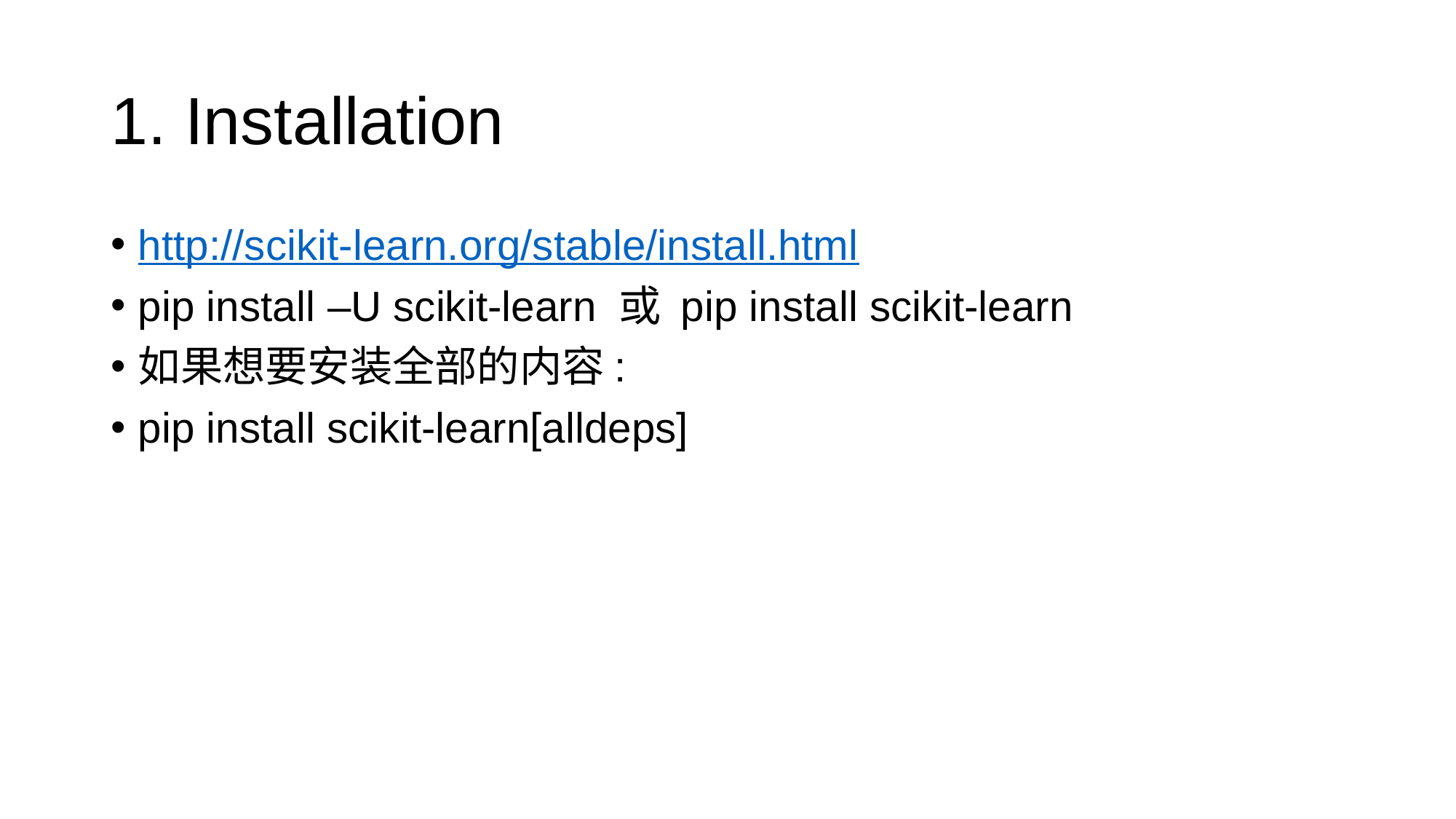

# 1. Installation
http://scikit-learn.org/stable/install.html
pip install –U scikit-learn 或 pip install scikit-learn
如果想要安装全部的内容:
pip install scikit-learn[alldeps]